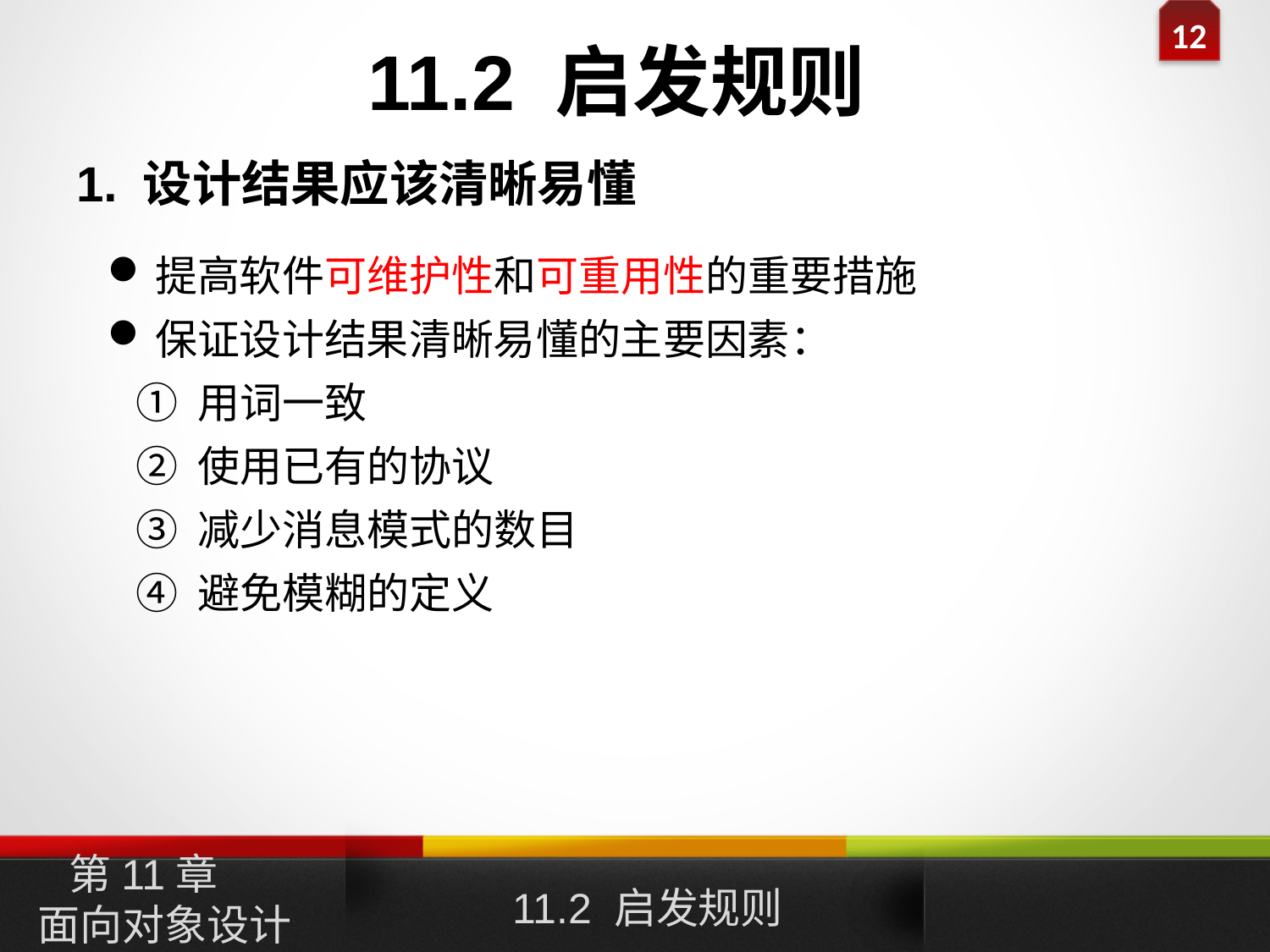

# 11.2 启发规则
1. 设计结果应该清晰易懂
提高软件可维护性和可重用性的重要措施
保证设计结果清晰易懂的主要因素：
   ① 用词一致
   ② 使用已有的协议
   ③ 减少消息模式的数目
   ④ 避免模糊的定义
11.2 启发规则